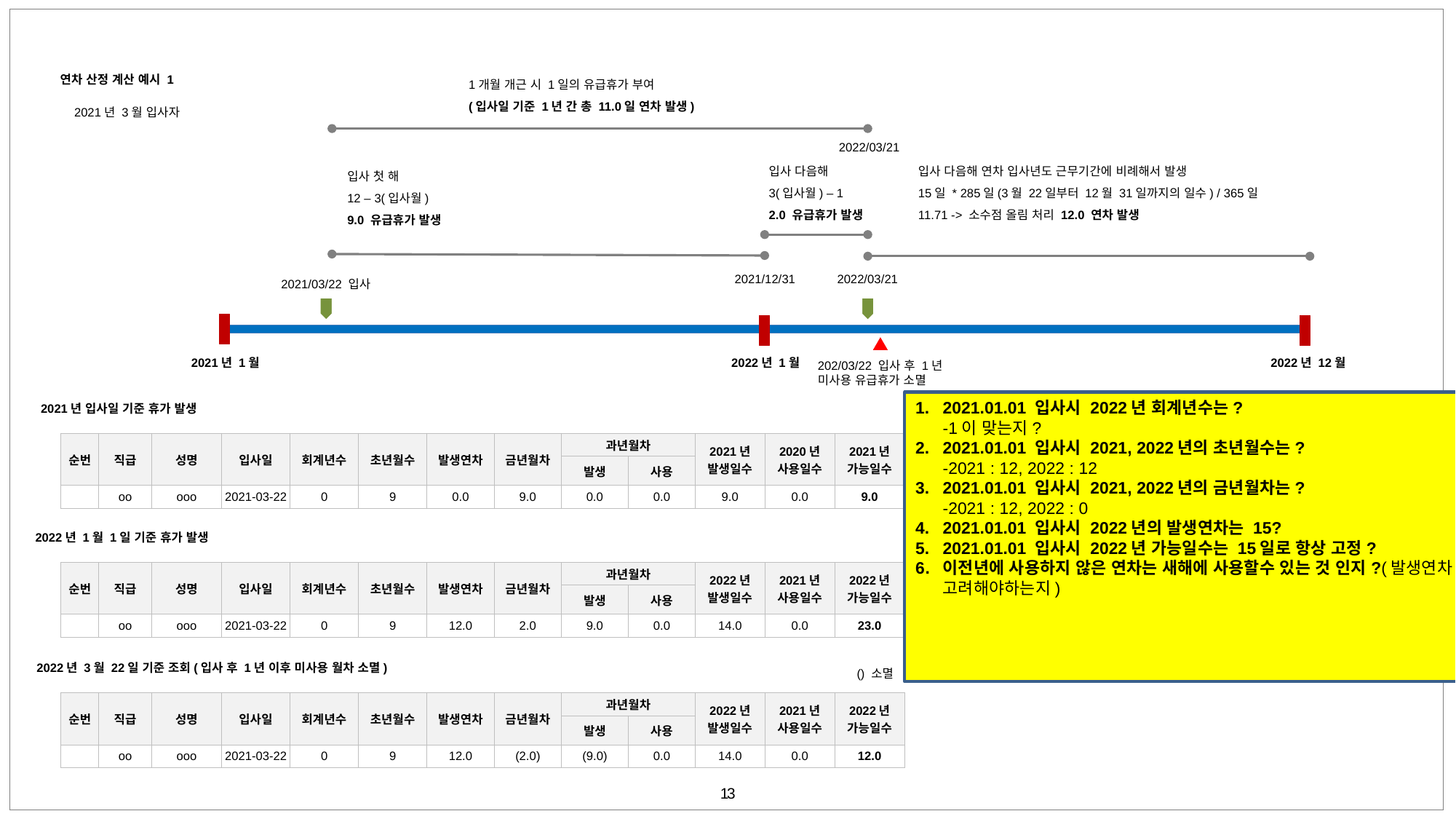

1개월 개근 시 1일의 유급휴가 부여
(입사일 기준 1년 간 총 11.0일 연차 발생)
연차 산정 계산 예시 1
2021년 3월 입사자
2022/03/21
입사 다음해
3(입사월) – 1
2.0 유급휴가 발생
입사 다음해 연차 입사년도 근무기간에 비례해서 발생
15일 * 285일(3월 22일부터 12월 31일까지의 일수) / 365일
11.71 -> 소수점 올림 처리 12.0 연차 발생
입사 첫 해
12 – 3(입사월)
9.0 유급휴가 발생
2022/03/21
2021/12/31
2021/03/22 입사

2021년 1월
2022년 1월

2022년 12월
202/03/22 입사 후 1년
미사용 유급휴가 소멸
2021.01.01 입사시 2022년 회계년수는?
-1이 맞는지?
2021.01.01 입사시 2021, 2022년의 초년월수는?
-2021 : 12, 2022 : 12
2021.01.01 입사시 2021, 2022년의 금년월차는?
-2021 : 12, 2022 : 0
2021.01.01 입사시 2022년의 발생연차는 15?
2021.01.01 입사시 2022년 가능일수는 15일로 항상 고정?
이전년에 사용하지 않은 연차는 새해에 사용할수 있는 것 인지?(발생연차 계산시 고려해야하는지)
2021년 입사일 기준 휴가 발생
| 순번 | 직급 | 성명 | 입사일 | 회계년수 | 초년월수 | 발생연차 | 금년월차 | 과년월차 |  | 2021년 발생일수 | 2020년 사용일수 | 2021년 가능일수 |
| --- | --- | --- | --- | --- | --- | --- | --- | --- | --- | --- | --- | --- |
|  |  |  |  |  |  |  |  | 발생 | 사용 |  |  |  |
|  | oo | ooo | 2021-03-22 | 0 | 9 | 0.0 | 9.0 | 0.0 | 0.0 | 9.0 | 0.0 | 9.0 |
2022년 1월 1일 기준 휴가 발생
| 순번 | 직급 | 성명 | 입사일 | 회계년수 | 초년월수 | 발생연차 | 금년월차 | 과년월차 |  | 2022년 발생일수 | 2021년 사용일수 | 2022년 가능일수 |
| --- | --- | --- | --- | --- | --- | --- | --- | --- | --- | --- | --- | --- |
|  |  |  |  |  |  |  |  | 발생 | 사용 |  |  |  |
|  | oo | ooo | 2021-03-22 | 0 | 9 | 12.0 | 2.0 | 9.0 | 0.0 | 14.0 | 0.0 | 23.0 |
2022년 3월 22일 기준 조회(입사 후 1년 이후 미사용 월차 소멸)
() 소멸
| 순번 | 직급 | 성명 | 입사일 | 회계년수 | 초년월수 | 발생연차 | 금년월차 | 과년월차 |  | 2022년 발생일수 | 2021년 사용일수 | 2022년 가능일수 |
| --- | --- | --- | --- | --- | --- | --- | --- | --- | --- | --- | --- | --- |
|  |  |  |  |  |  |  |  | 발생 | 사용 |  |  |  |
|  | oo | ooo | 2021-03-22 | 0 | 9 | 12.0 | (2.0) | (9.0) | 0.0 | 14.0 | 0.0 | 12.0 |